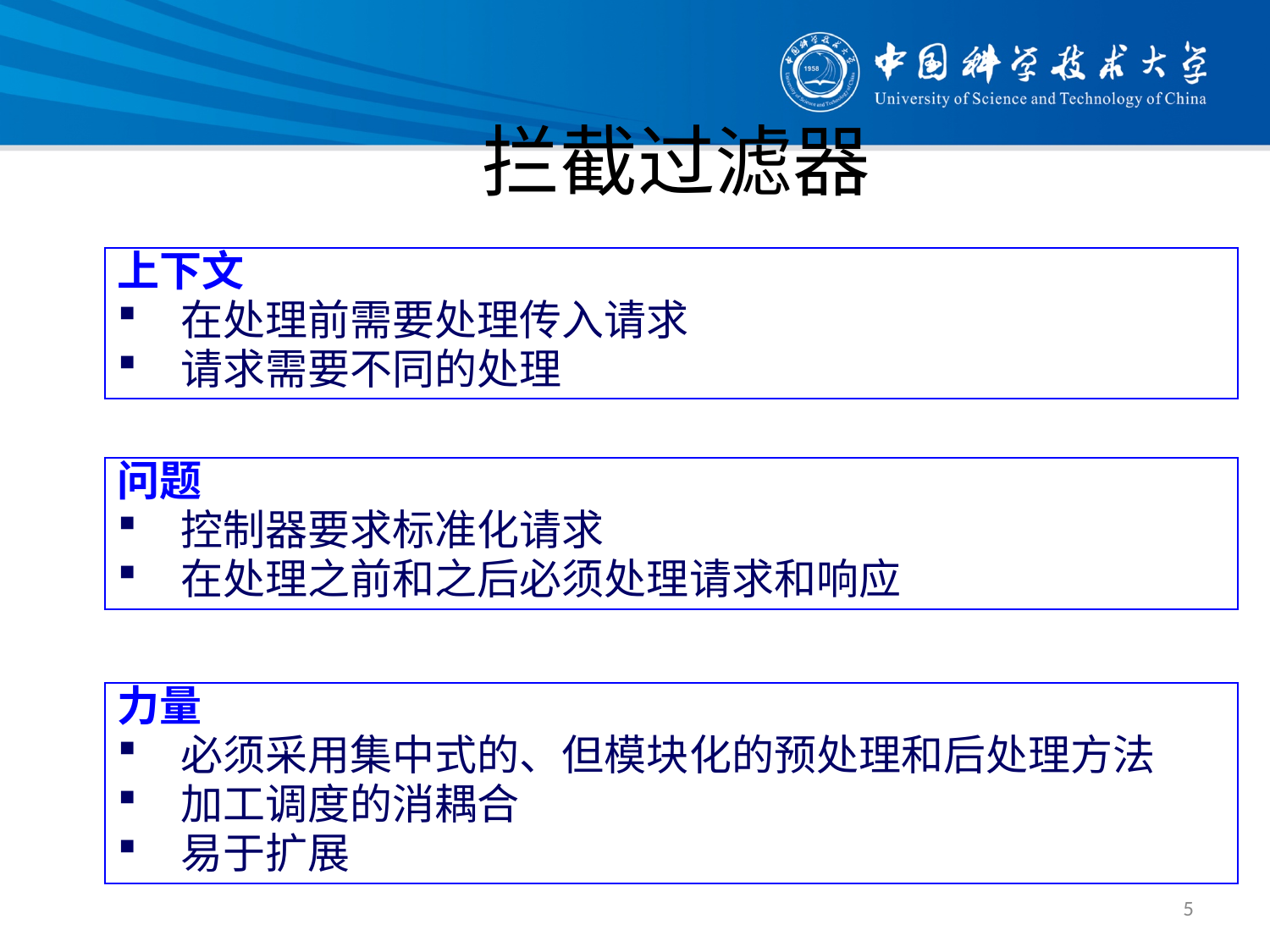

# 拦截过滤器
上下文
在处理前需要处理传入请求
请求需要不同的处理
问题
控制器要求标准化请求
在处理之前和之后必须处理请求和响应
力量
必须采用集中式的、但模块化的预处理和后处理方法
加工调度的消耦合
易于扩展
5